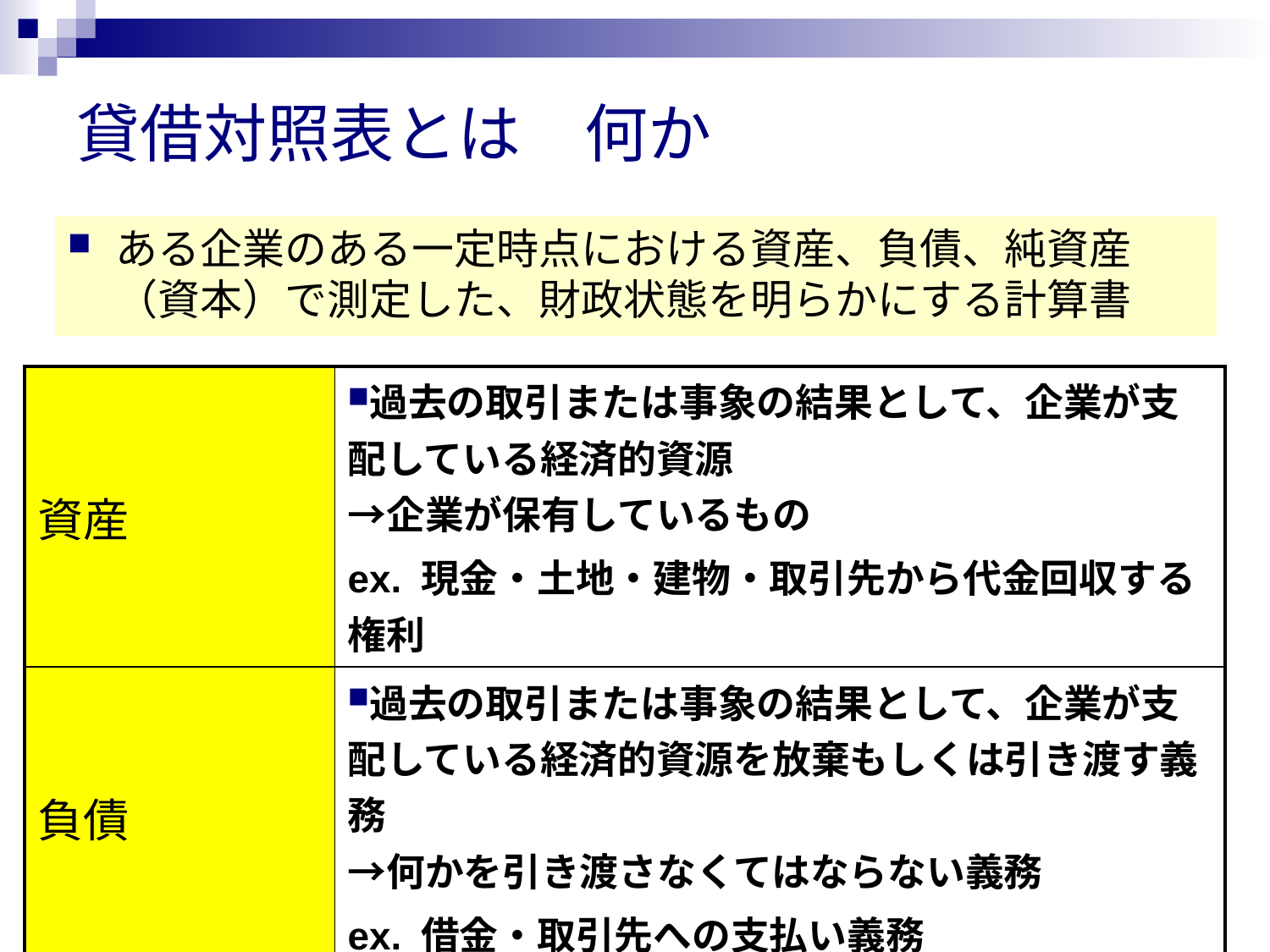

# 貸借対照表とは　何か
ある企業のある一定時点における資産、負債、純資産（資本）で測定した、財政状態を明らかにする計算書
| 資産 | 過去の取引または事象の結果として、企業が支配している経済的資源 →企業が保有しているもの ex. 現金・土地・建物・取引先から代金回収する権利 |
| --- | --- |
| 負債 | 過去の取引または事象の結果として、企業が支配している経済的資源を放棄もしくは引き渡す義務 →何かを引き渡さなくてはならない義務 ex. 借金・取引先への支払い義務 |
| 純資産（資本） | 資産と負債の差額 ex. 株主からの出資・利益 |
42